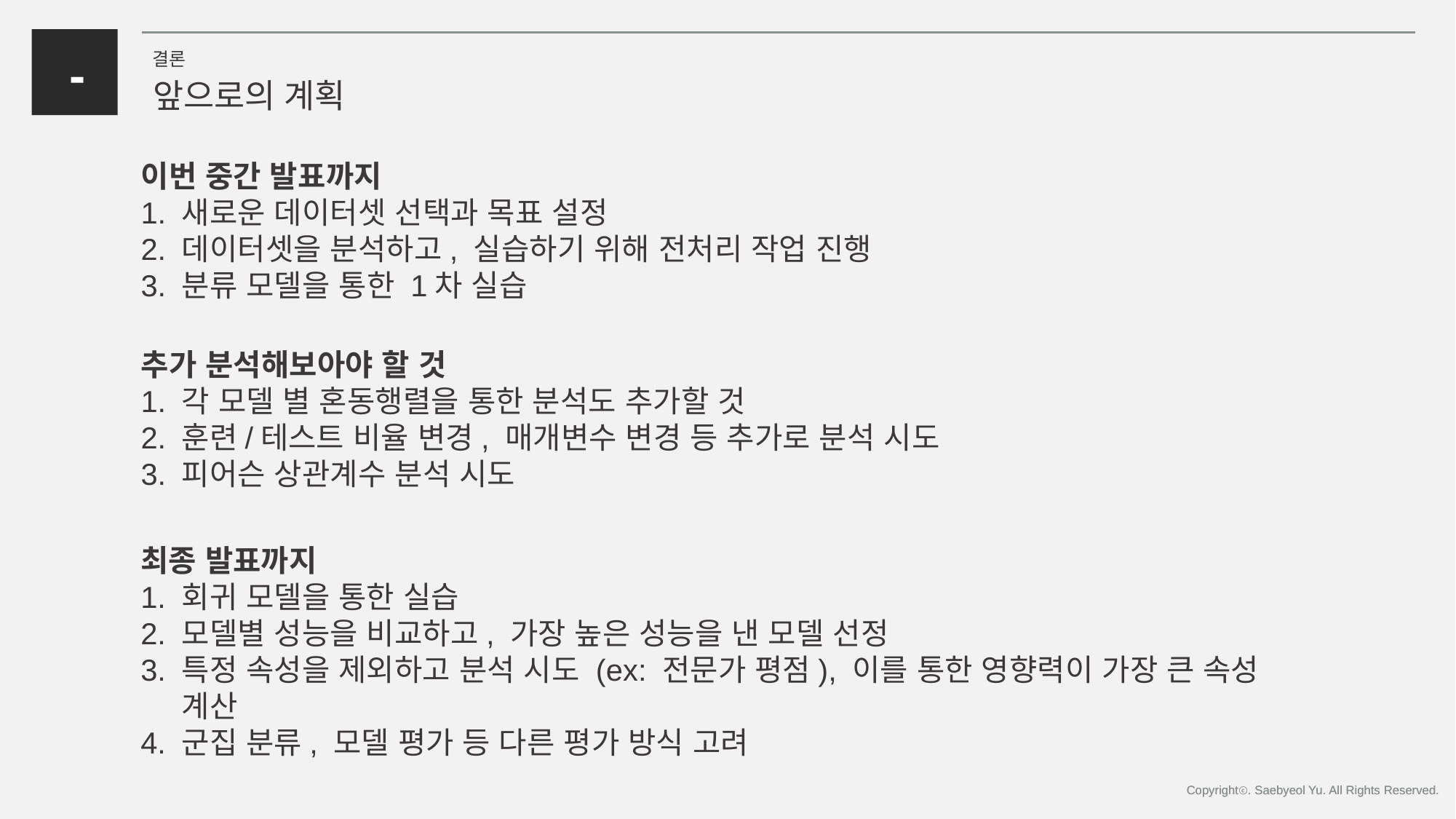

-
결론
앞으로의 계획
이번 중간 발표까지
새로운 데이터셋 선택과 목표 설정
데이터셋을 분석하고, 실습하기 위해 전처리 작업 진행
분류 모델을 통한 1차 실습
추가 분석해보아야 할 것
각 모델 별 혼동행렬을 통한 분석도 추가할 것
훈련/테스트 비율 변경, 매개변수 변경 등 추가로 분석 시도
피어슨 상관계수 분석 시도
최종 발표까지
회귀 모델을 통한 실습
모델별 성능을 비교하고, 가장 높은 성능을 낸 모델 선정
특정 속성을 제외하고 분석 시도 (ex: 전문가 평점), 이를 통한 영향력이 가장 큰 속성 계산
군집 분류, 모델 평가 등 다른 평가 방식 고려
Copyrightⓒ. Saebyeol Yu. All Rights Reserved.